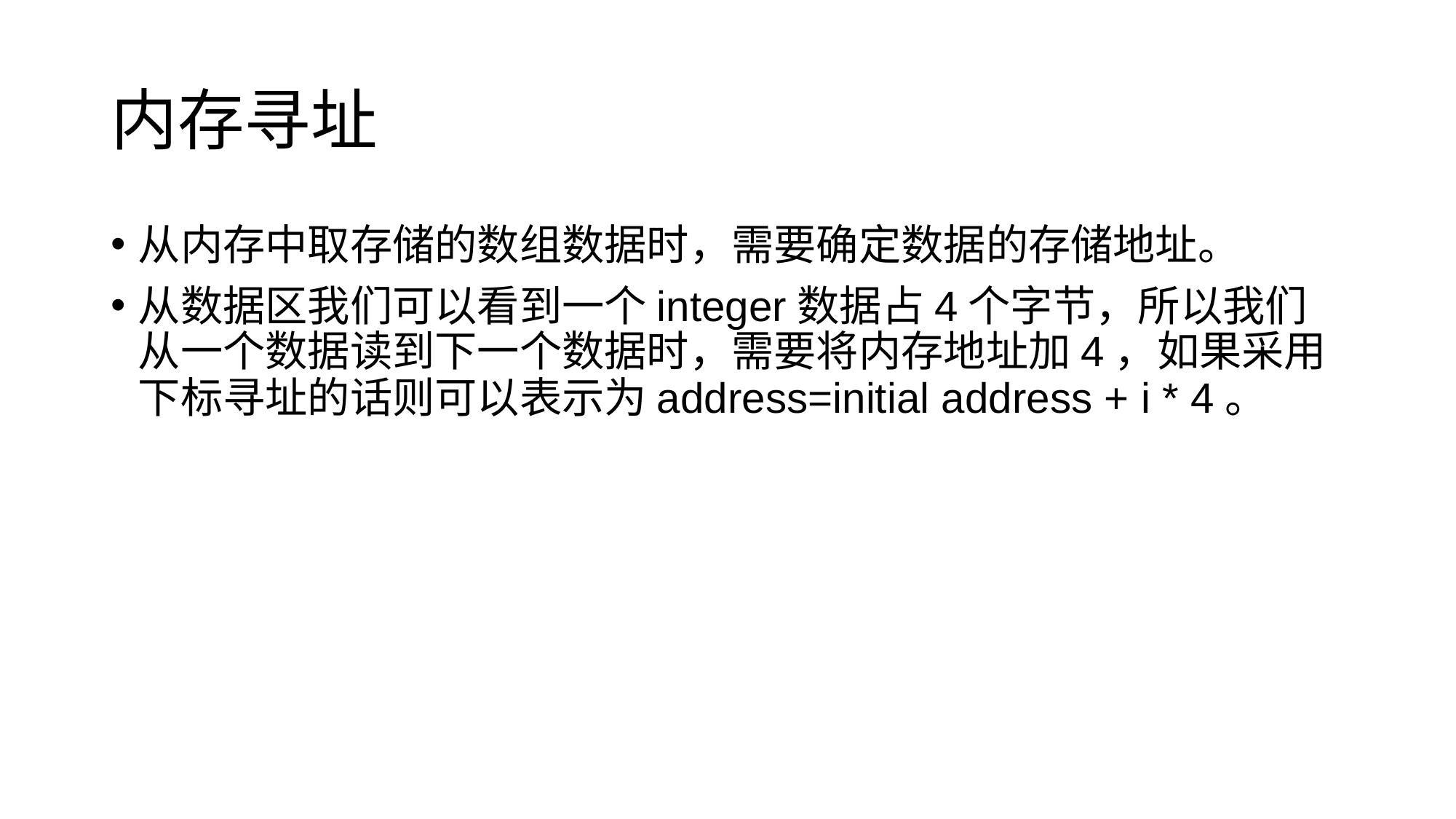

# 内存寻址
从内存中取存储的数组数据时，需要确定数据的存储地址。
从数据区我们可以看到一个integer数据占4个字节，所以我们从一个数据读到下一个数据时，需要将内存地址加4，如果采用下标寻址的话则可以表示为address=initial address + i * 4。